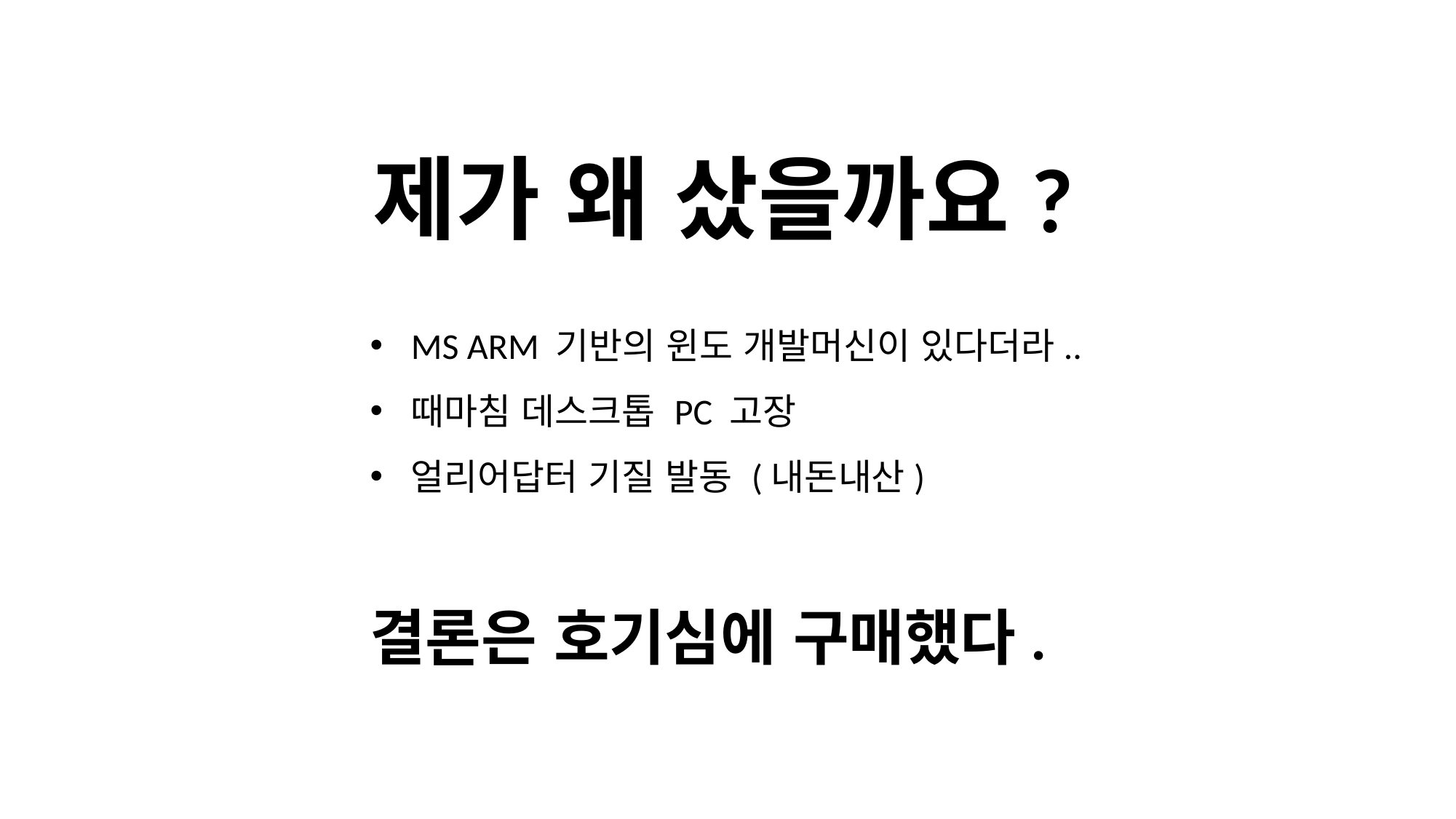

제가 왜 샀을까요?
MS ARM 기반의 윈도 개발머신이 있다더라..
때마침 데스크톱 PC 고장
얼리어답터 기질 발동 (내돈내산)

결론은 호기심에 구매했다.